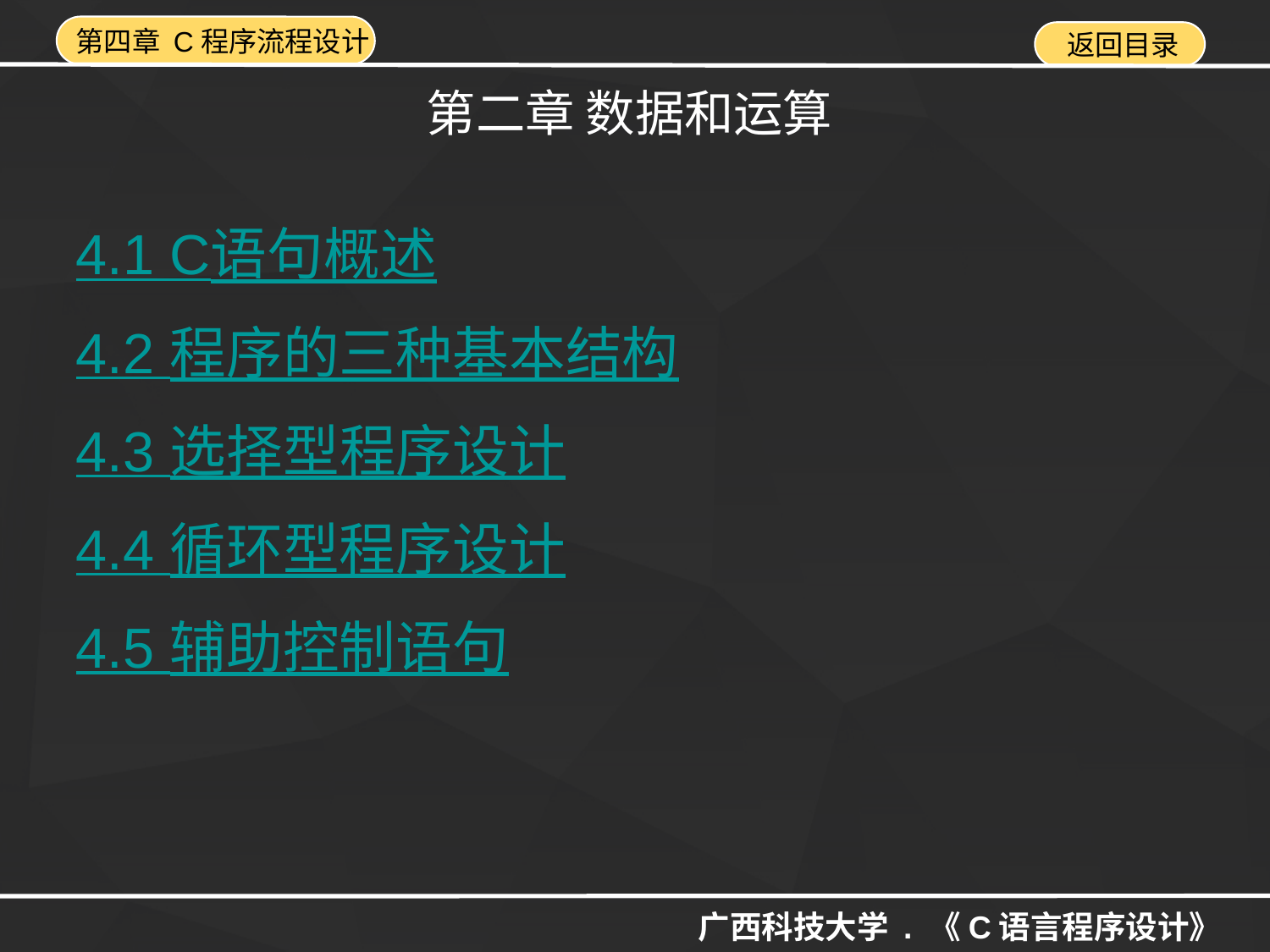

第二章 数据和运算
4.1 C语句概述
4.2 程序的三种基本结构
4.3 选择型程序设计
4.4 循环型程序设计
4.5 辅助控制语句